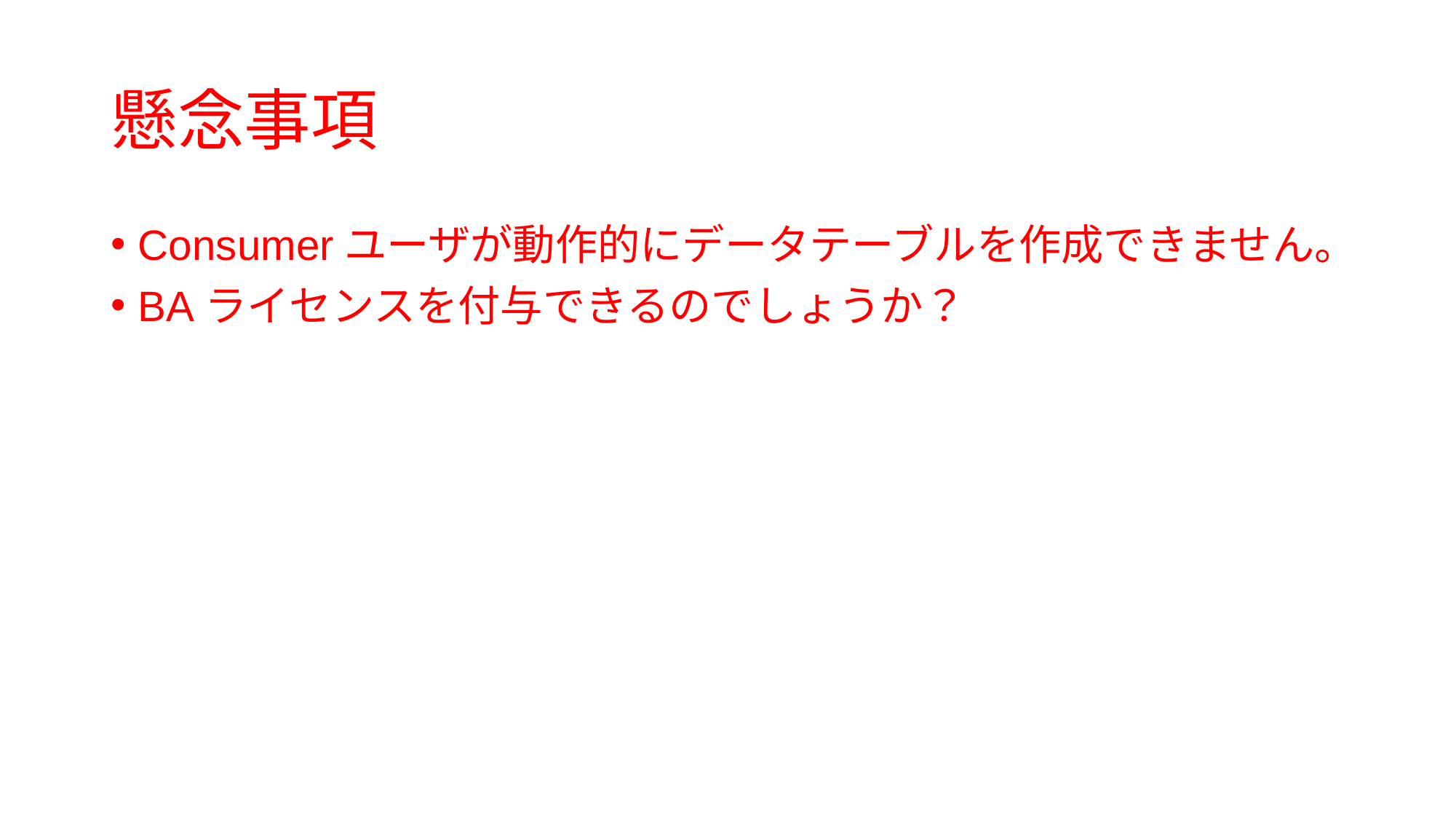

# 懸念事項
Consumerユーザが動作的にデータテーブルを作成できません。
BAライセンスを付与できるのでしょうか？